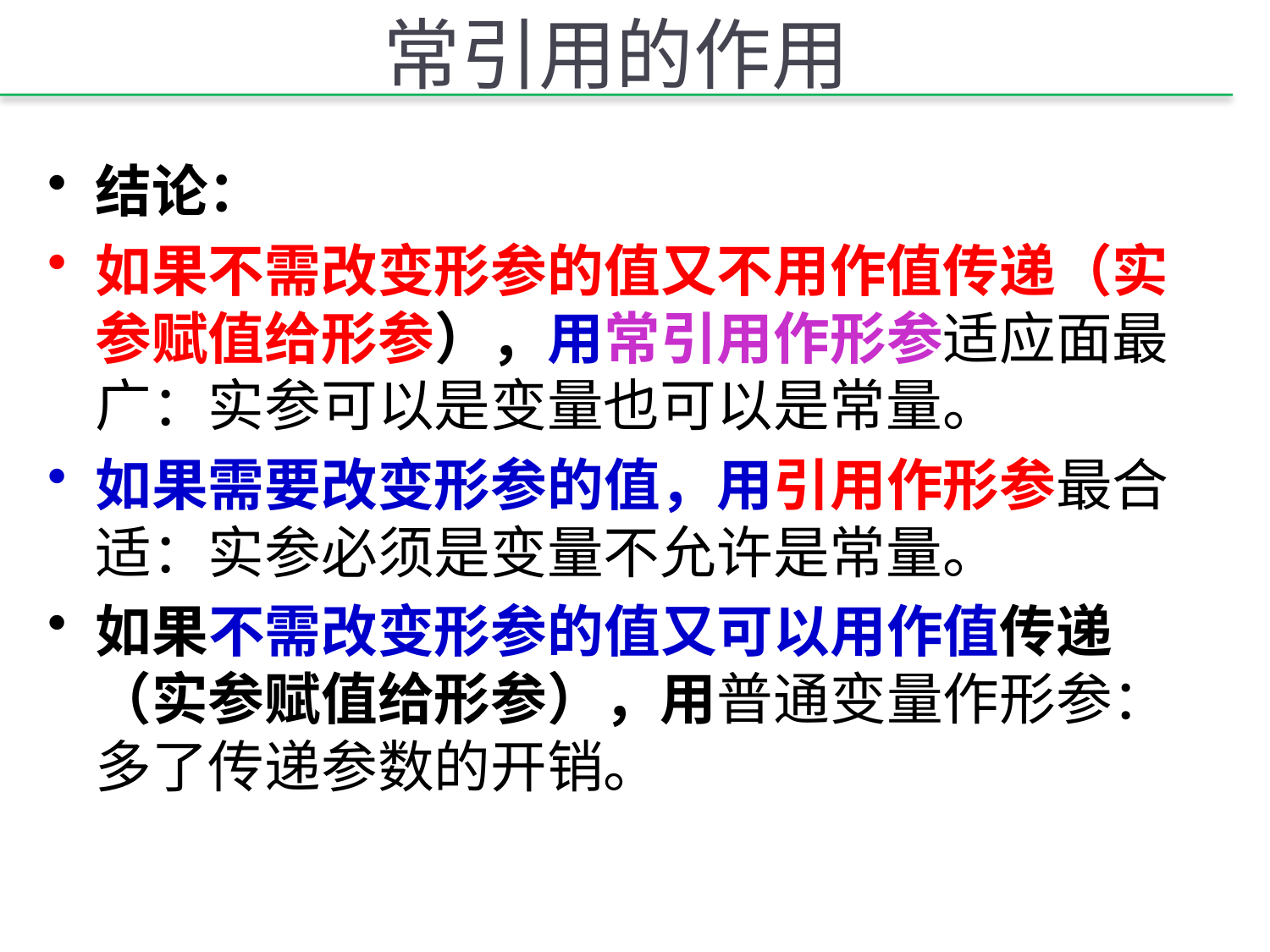

# 常引用的作用
结论：
如果不需改变形参的值又不用作值传递（实参赋值给形参），用常引用作形参适应面最广：实参可以是变量也可以是常量。
如果需要改变形参的值，用引用作形参最合适：实参必须是变量不允许是常量。
如果不需改变形参的值又可以用作值传递（实参赋值给形参），用普通变量作形参：多了传递参数的开销。